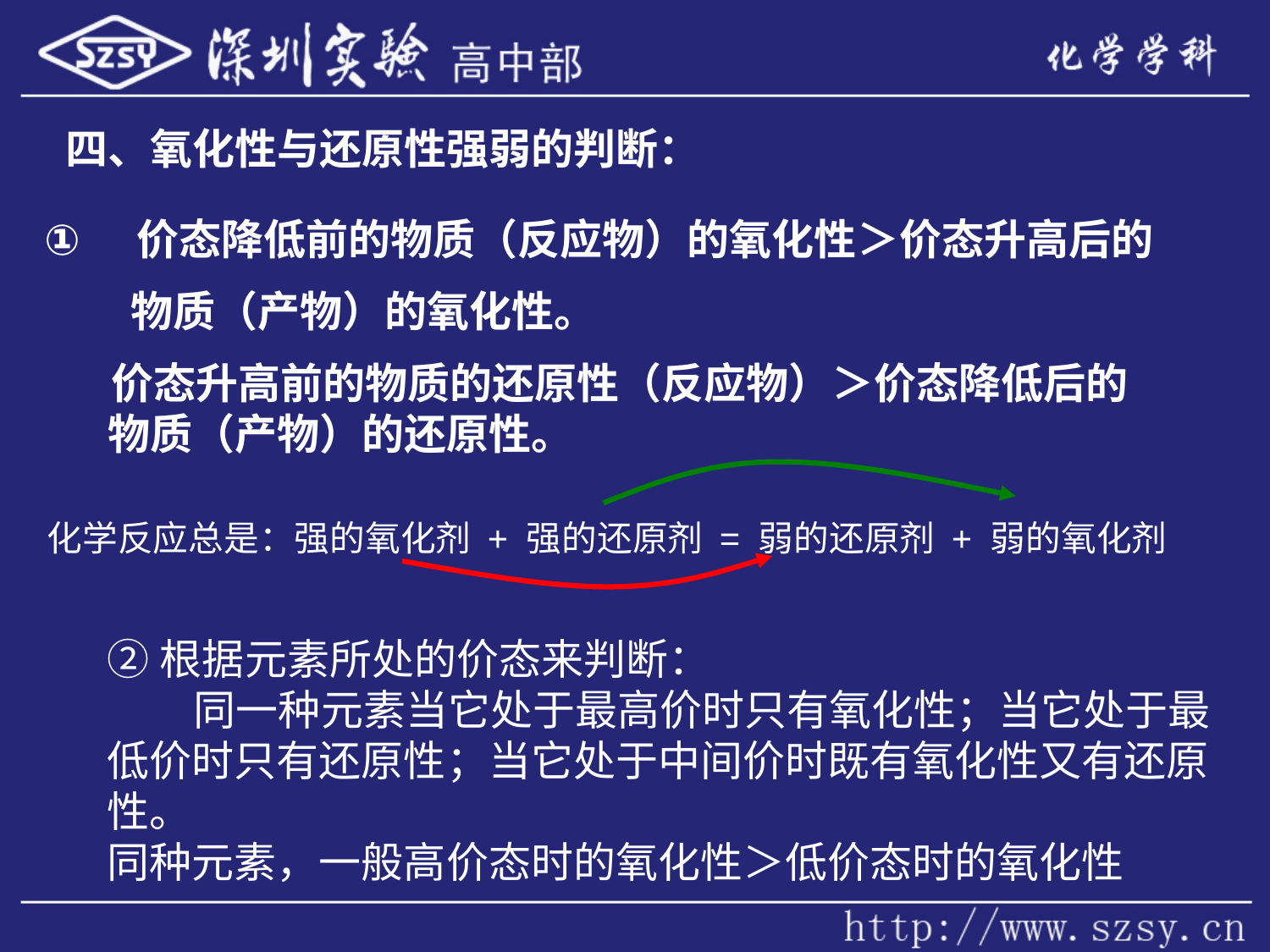

四、氧化性与还原性强弱的判断：
  价态降低前的物质（反应物）的氧化性＞价态升高后的
        物质（产物）的氧化性。
      价态升高前的物质的还原性（反应物）＞价态降低后的物质（产物）的还原性。

化学反应总是：强的氧化剂 + 强的还原剂 = 弱的还原剂 + 弱的氧化剂

②根据元素所处的价态来判断：
        同一种元素当它处于最高价时只有氧化性；当它处于最低价时只有还原性；当它处于中间价时既有氧化性又有还原性。
同种元素，一般高价态时的氧化性＞低价态时的氧化性